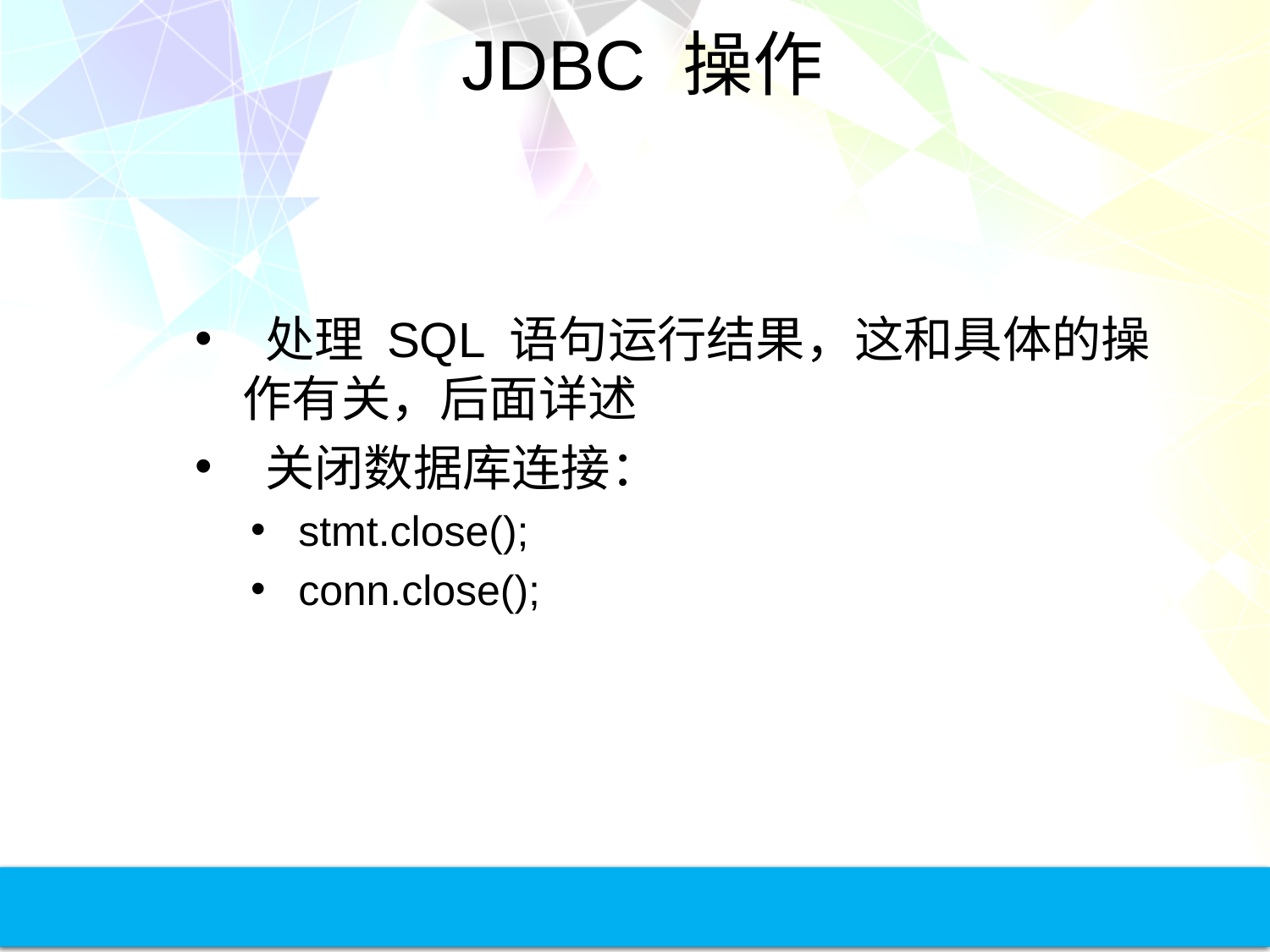

# JDBC 操作

 处理 SQL 语句运行结果，这和具体的操作有关，后面详述
 关闭数据库连接：
stmt.close();
conn.close();